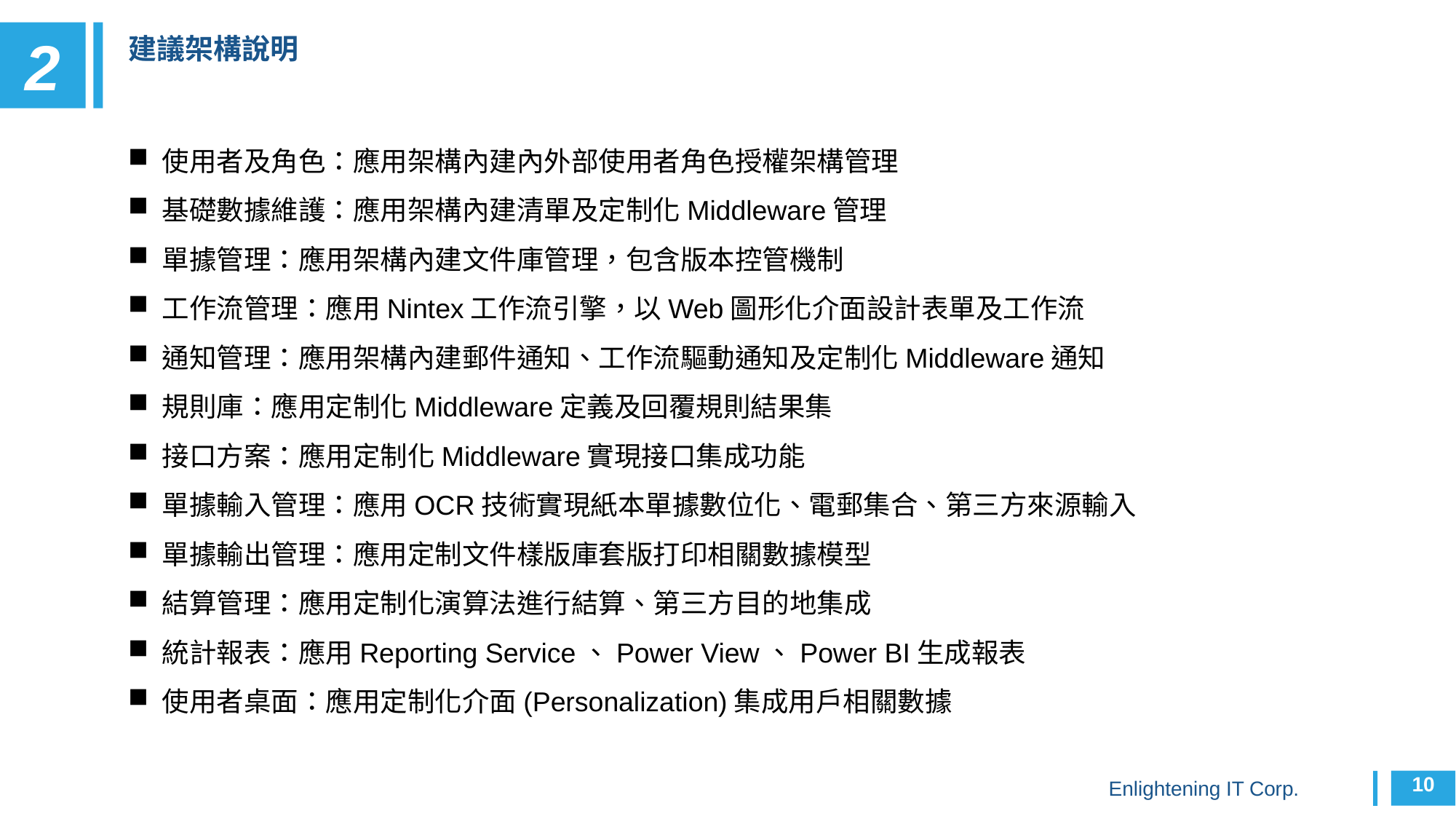

建議架構說明

使用者及角色：應用架構內建內外部使用者角色授權架構管理
基礎數據維護：應用架構內建清單及定制化Middleware管理
單據管理：應用架構內建文件庫管理，包含版本控管機制
工作流管理：應用Nintex工作流引擎，以Web圖形化介面設計表單及工作流
通知管理：應用架構內建郵件通知、工作流驅動通知及定制化Middleware通知
規則庫：應用定制化Middleware定義及回覆規則結果集
接口方案：應用定制化Middleware實現接口集成功能
單據輸入管理：應用OCR技術實現紙本單據數位化、電郵集合、第三方來源輸入
單據輸出管理：應用定制文件樣版庫套版打印相關數據模型
結算管理：應用定制化演算法進行結算、第三方目的地集成
統計報表：應用Reporting Service、Power View、Power BI生成報表
使用者桌面：應用定制化介面(Personalization)集成用戶相關數據